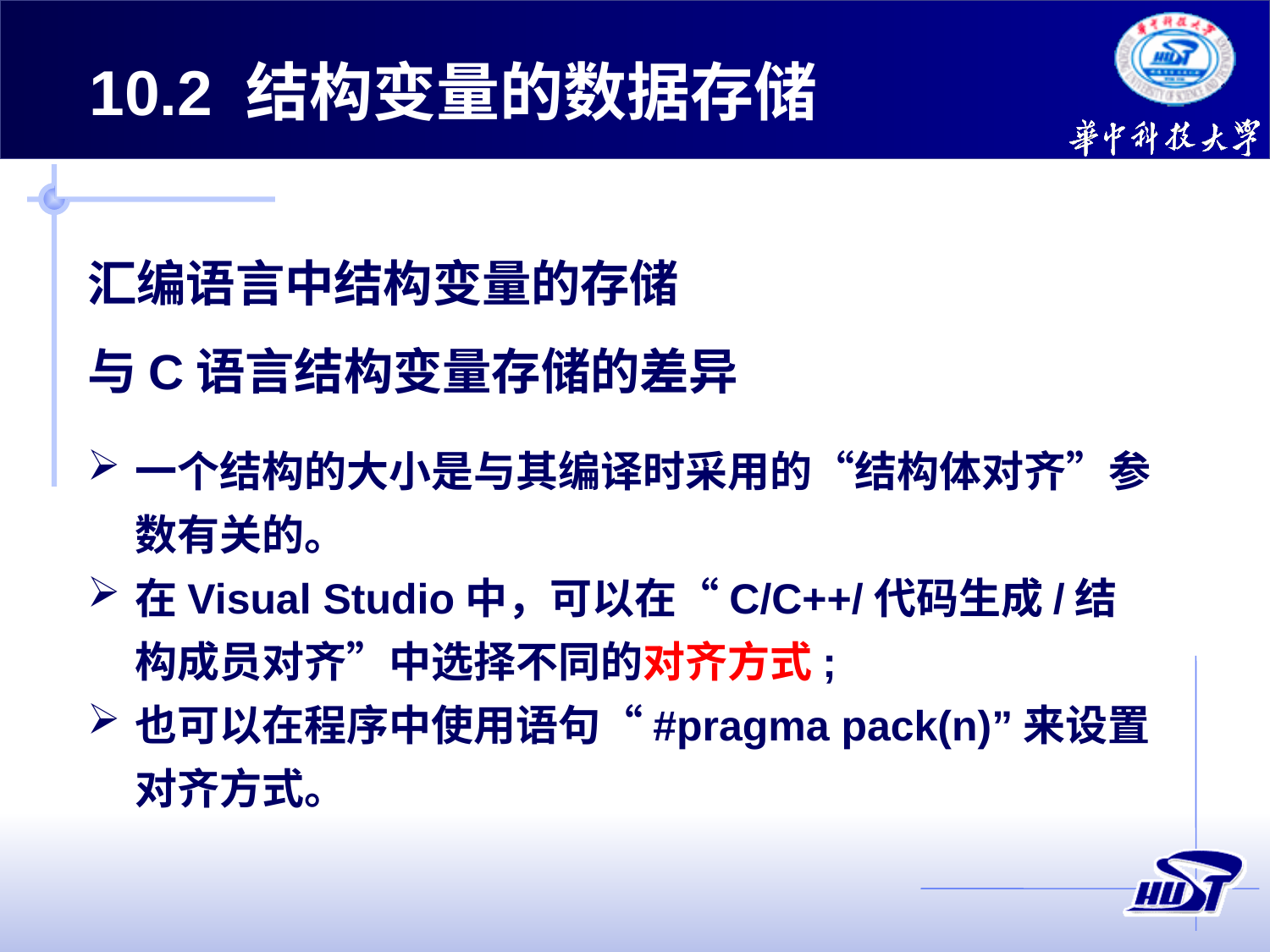

10.2 结构变量的数据存储
汇编语言中结构变量的存储
与C语言结构变量存储的差异
一个结构的大小是与其编译时采用的“结构体对齐”参数有关的。
在Visual Studio中，可以在“C/C++/代码生成/结构成员对齐”中选择不同的对齐方式;
也可以在程序中使用语句“#pragma pack(n)”来设置对齐方式。